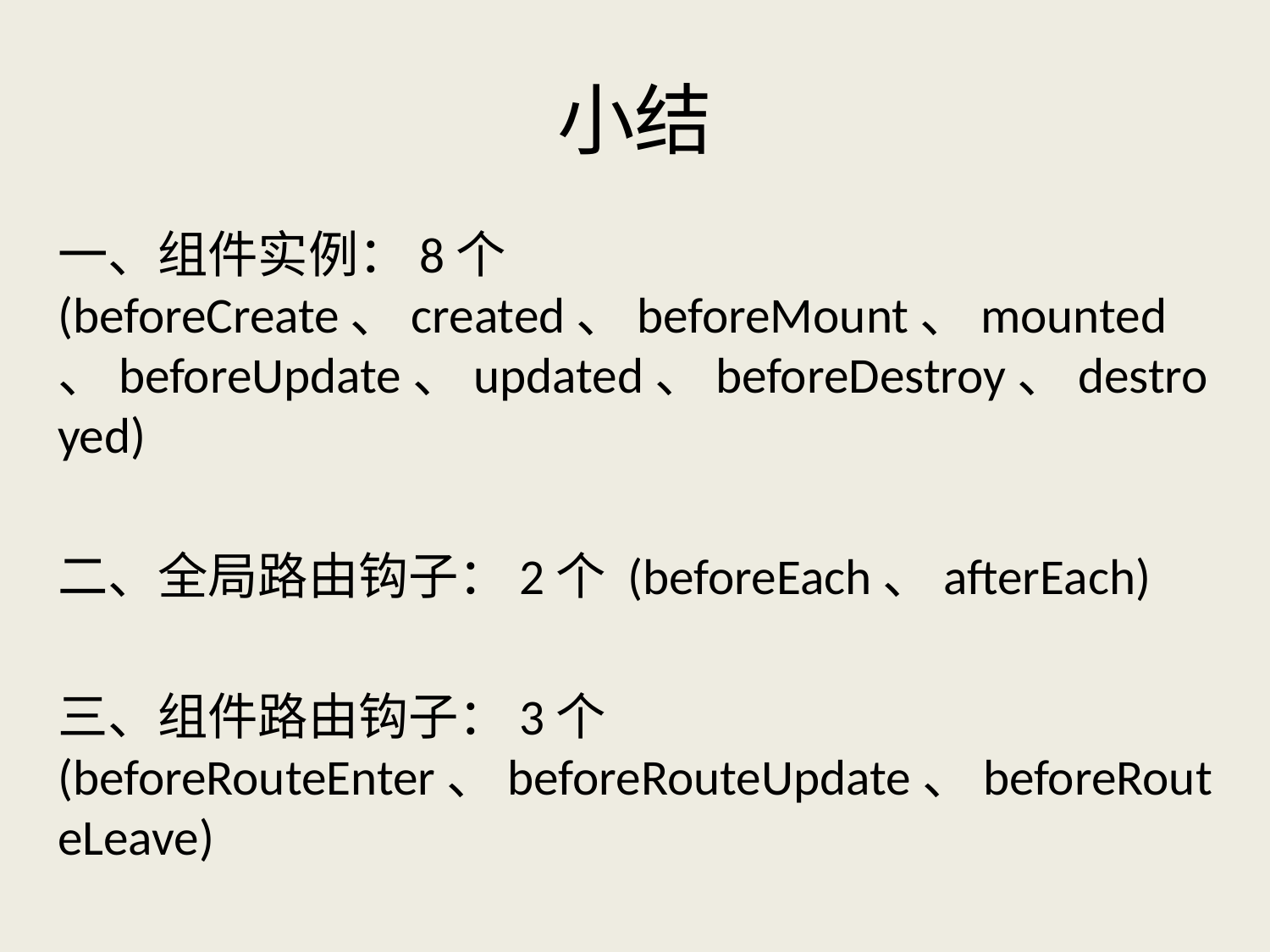

# 小结
一、组件实例：8个 (beforeCreate、created、beforeMount、mounted、beforeUpdate、updated、beforeDestroy、destroyed)

二、全局路由钩子：2个 (beforeEach、afterEach)

三、组件路由钩子：3个 (beforeRouteEnter、beforeRouteUpdate、beforeRouteLeave)